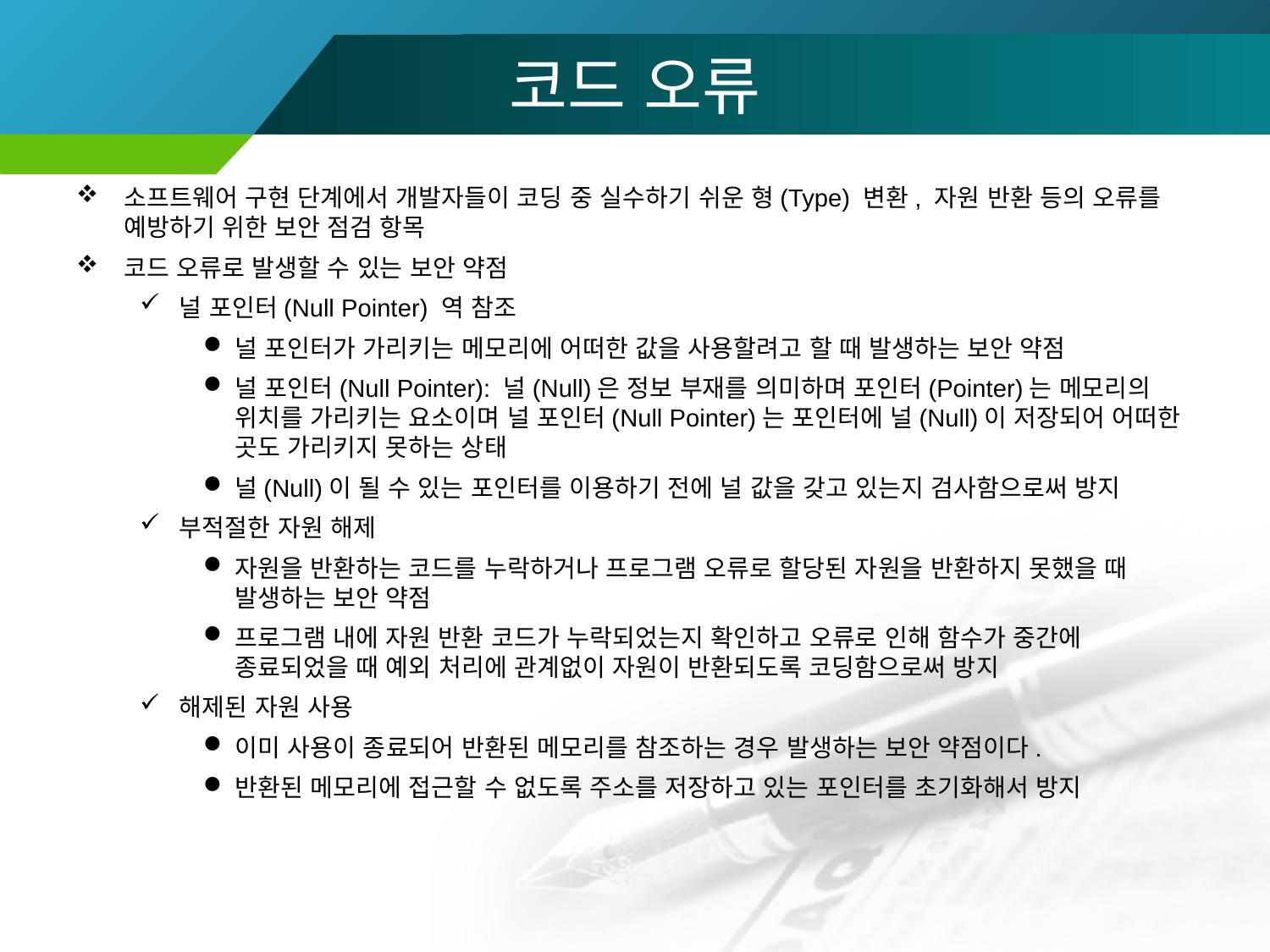

# 코드 오류
소프트웨어 구현 단계에서 개발자들이 코딩 중 실수하기 쉬운 형(Type) 변환, 자원 반환 등의 오류를 예방하기 위한 보안 점검 항목
코드 오류로 발생할 수 있는 보안 약점
널 포인터(Null Pointer) 역 참조
널 포인터가 가리키는 메모리에 어떠한 값을 사용할려고 할 때 발생하는 보안 약점
널 포인터(Null Pointer): 널(Null)은 정보 부재를 의미하며 포인터(Pointer)는 메모리의 위치를 가리키는 요소이며 널 포인터(Null Pointer)는 포인터에 널(Null)이 저장되어 어떠한 곳도 가리키지 못하는 상태
널(Null)이 될 수 있는 포인터를 이용하기 전에 널 값을 갖고 있는지 검사함으로써 방지
부적절한 자원 해제
자원을 반환하는 코드를 누락하거나 프로그램 오류로 할당된 자원을 반환하지 못했을 때 발생하는 보안 약점
프로그램 내에 자원 반환 코드가 누락되었는지 확인하고 오류로 인해 함수가 중간에 종료되었을 때 예외 처리에 관계없이 자원이 반환되도록 코딩함으로써 방지
해제된 자원 사용
이미 사용이 종료되어 반환된 메모리를 참조하는 경우 발생하는 보안 약점이다.
반환된 메모리에 접근할 수 없도록 주소를 저장하고 있는 포인터를 초기화해서 방지